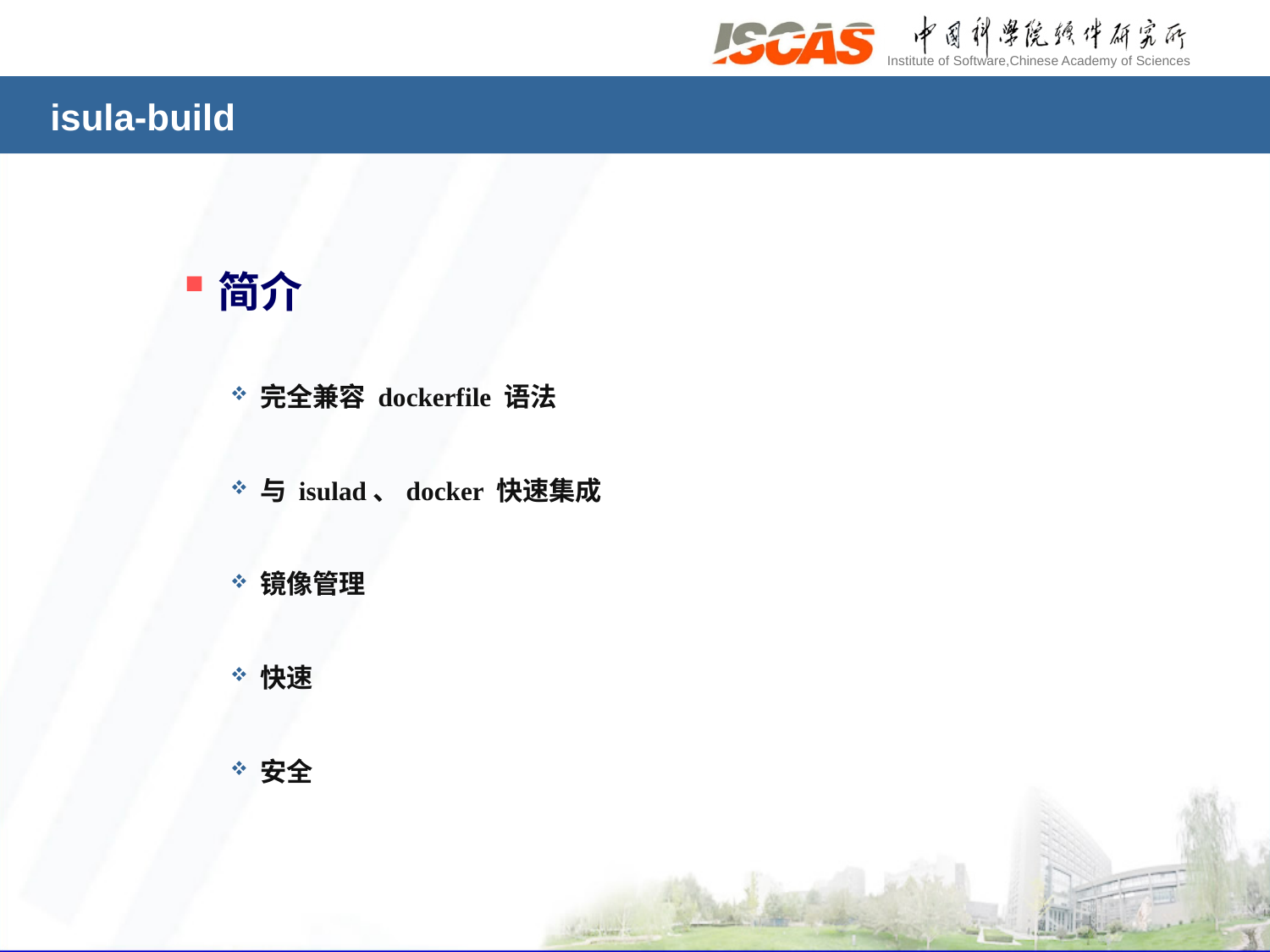

# isula-build
简介

完全兼容 dockerfile 语法

与 isulad、docker 快速集成

镜像管理

快速

安全